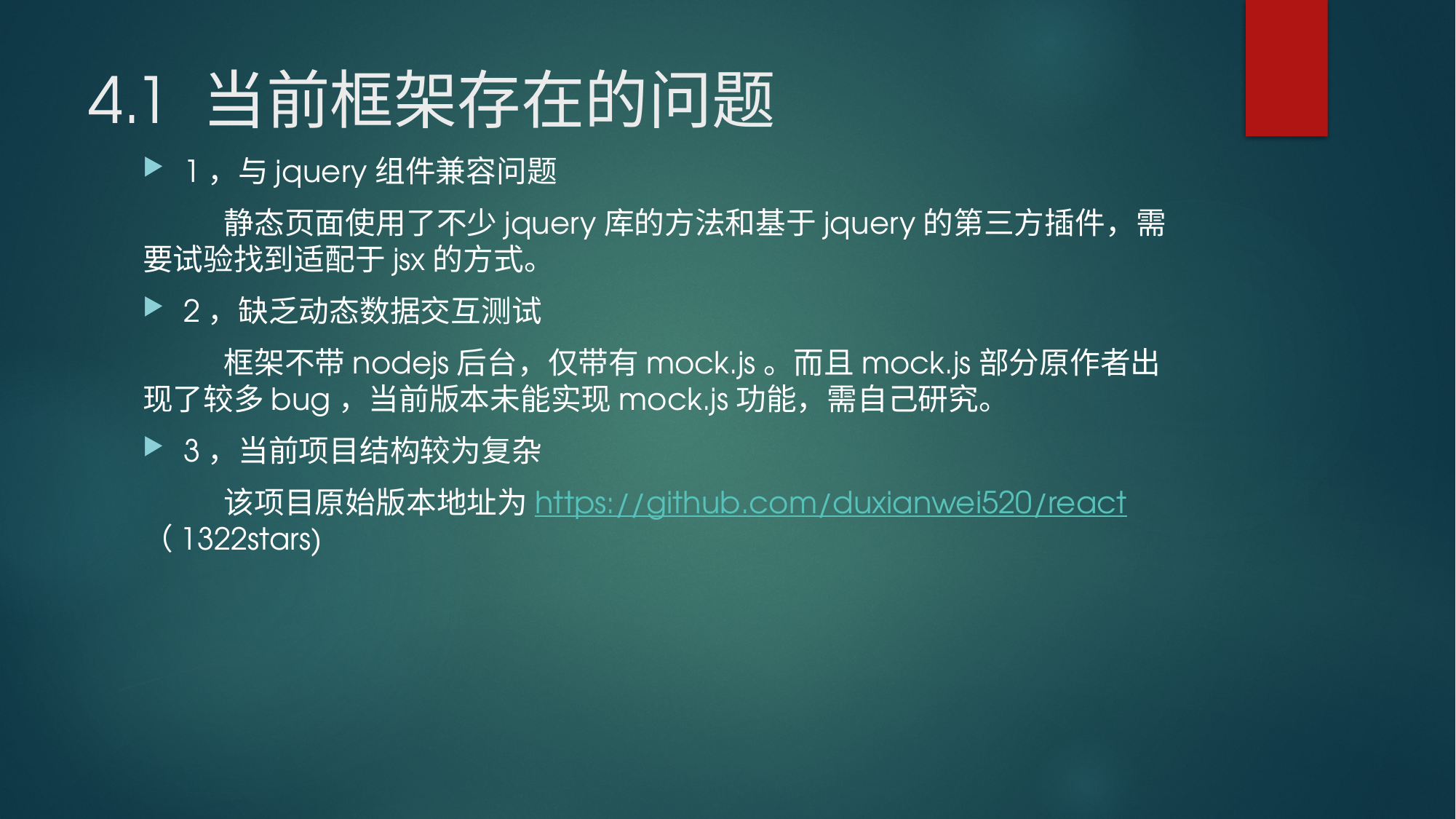

# 4.1 当前框架存在的问题
1，与jquery组件兼容问题
           静态页面使用了不少jquery库的方法和基于jquery的第三方插件，需要试验找到适配于jsx的方式。
2，缺乏动态数据交互测试
           框架不带nodejs后台，仅带有mock.js。而且mock.js部分原作者出现了较多bug，当前版本未能实现mock.js功能，需自己研究。
3，当前项目结构较为复杂
           该项目原始版本地址为https://github.com/duxianwei520/react （1322stars)